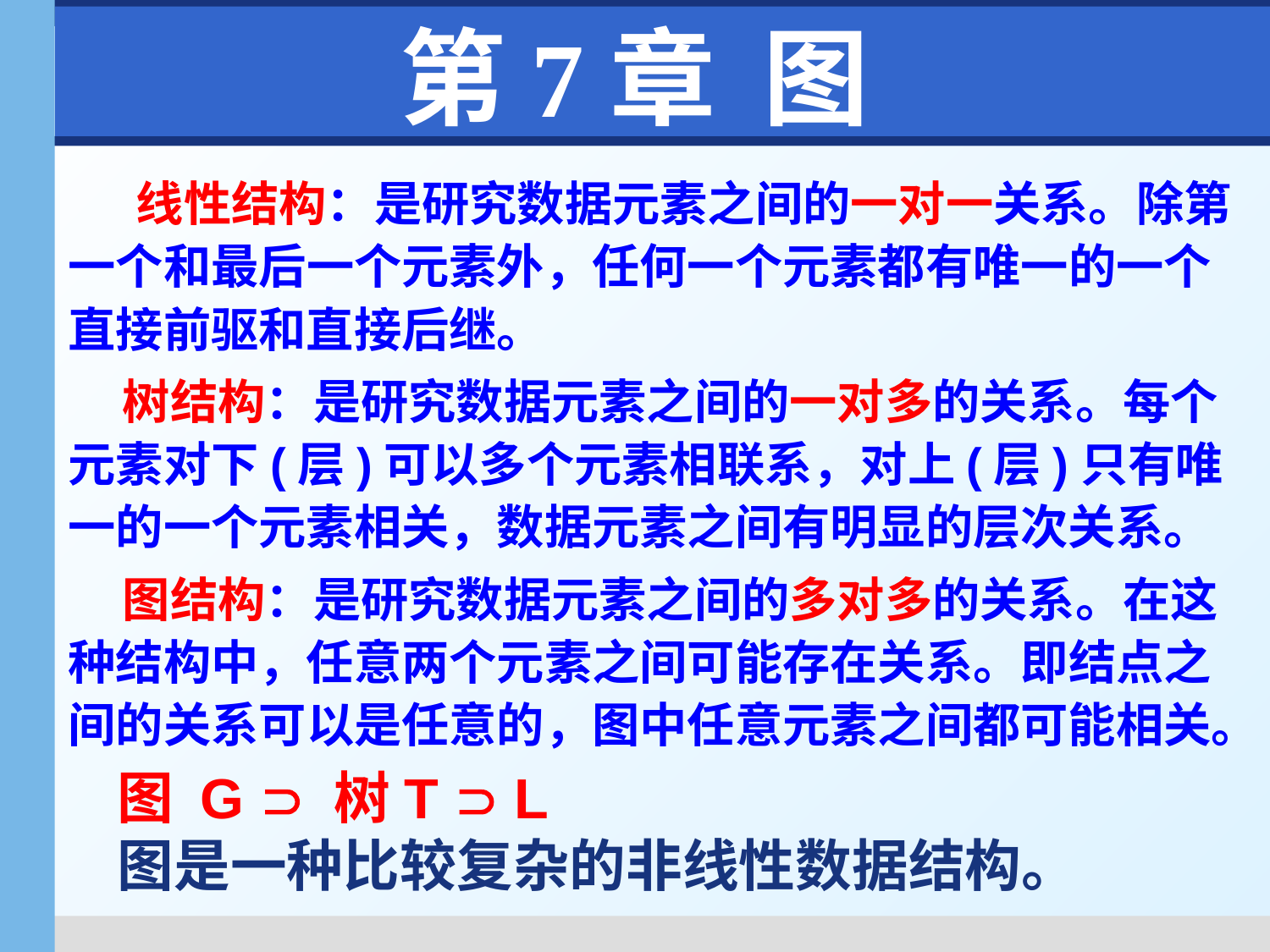

# 第7章  图
     线性结构：是研究数据元素之间的一对一关系。除第一个和最后一个元素外，任何一个元素都有唯一的一个直接前驱和直接后继。
    树结构：是研究数据元素之间的一对多的关系。每个元素对下(层)可以多个元素相联系，对上(层)只有唯一的一个元素相关，数据元素之间有明显的层次关系。
    图结构：是研究数据元素之间的多对多的关系。在这种结构中，任意两个元素之间可能存在关系。即结点之间的关系可以是任意的，图中任意元素之间都可能相关。
图 G ⊃ 树T ⊃ L
图是一种比较复杂的非线性数据结构。